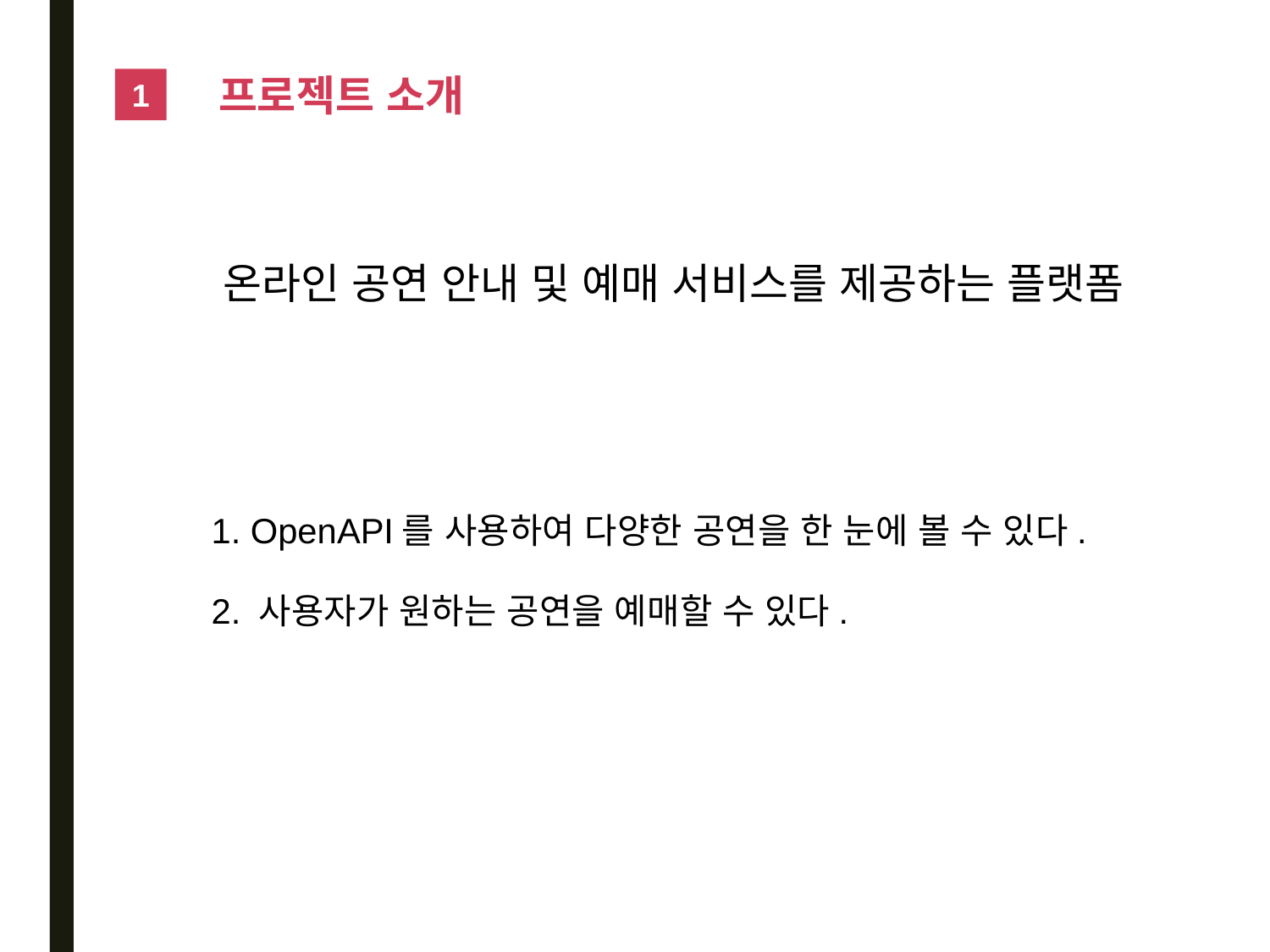

프로젝트 소개
1
온라인 공연 안내 및 예매 서비스를 제공하는 플랫폼
1. OpenAPI를 사용하여 다양한 공연을 한 눈에 볼 수 있다.
2. 사용자가 원하는 공연을 예매할 수 있다.